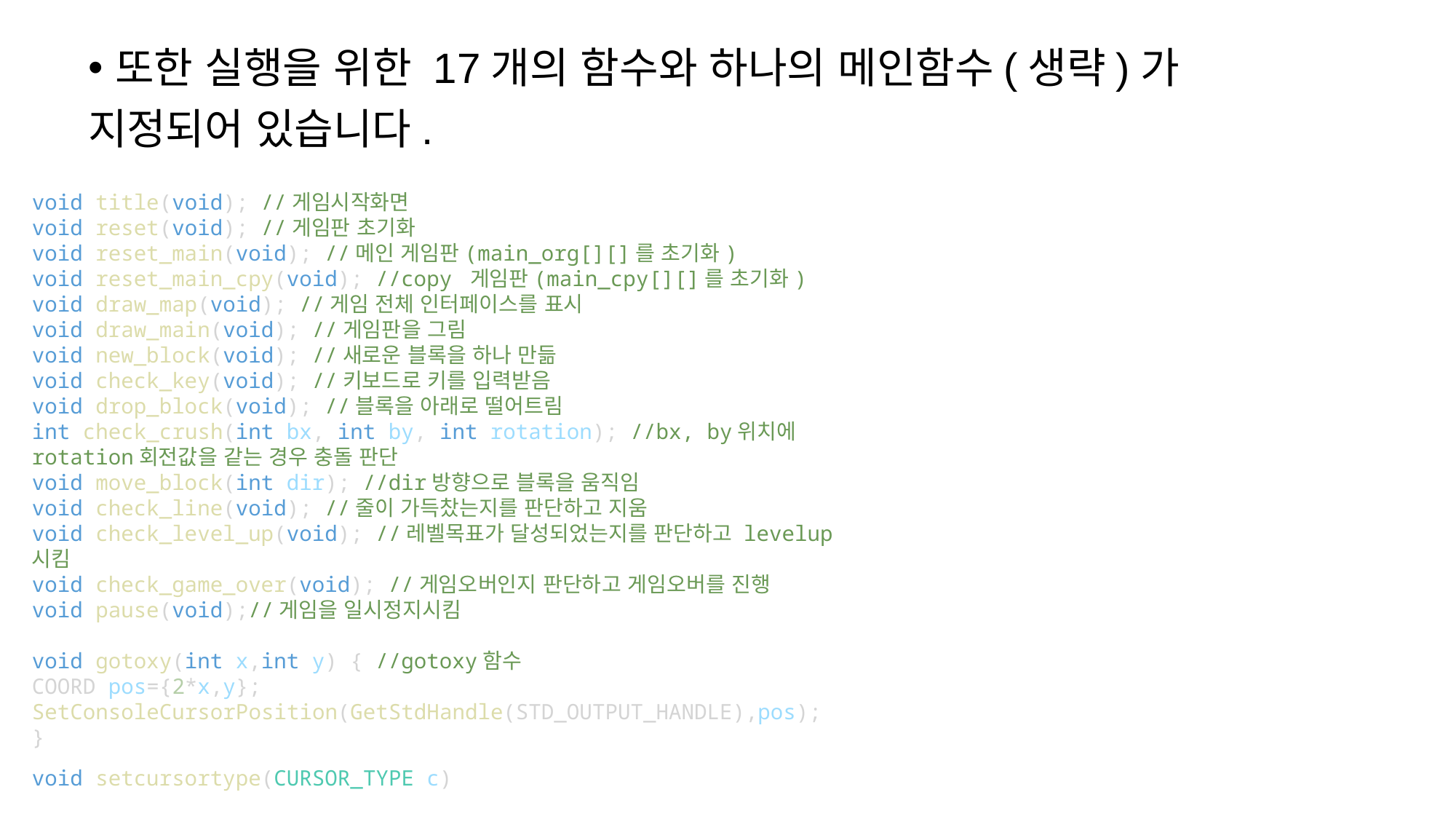

또한 실행을 위한 17개의 함수와 하나의 메인함수(생략)가
지정되어 있습니다.
void title(void); //게임시작화면
void reset(void); //게임판 초기화
void reset_main(void); //메인 게임판(main_org[][]를 초기화)
void reset_main_cpy(void); //copy 게임판(main_cpy[][]를 초기화)
void draw_map(void); //게임 전체 인터페이스를 표시
void draw_main(void); //게임판을 그림
void new_block(void); //새로운 블록을 하나 만듦
void check_key(void); //키보드로 키를 입력받음
void drop_block(void); //블록을 아래로 떨어트림
int check_crush(int bx, int by, int rotation); //bx, by위치에 rotation회전값을 같는 경우 충돌 판단
void move_block(int dir); //dir방향으로 블록을 움직임
void check_line(void); //줄이 가득찼는지를 판단하고 지움
void check_level_up(void); //레벨목표가 달성되었는지를 판단하고 levelup시킴
void check_game_over(void); //게임오버인지 판단하고 게임오버를 진행
void pause(void);//게임을 일시정지시킴

void gotoxy(int x,int y) { //gotoxy함수
COORD pos={2*x,y};
SetConsoleCursorPosition(GetStdHandle(STD_OUTPUT_HANDLE),pos);
}
void setcursortype(CURSOR_TYPE c)